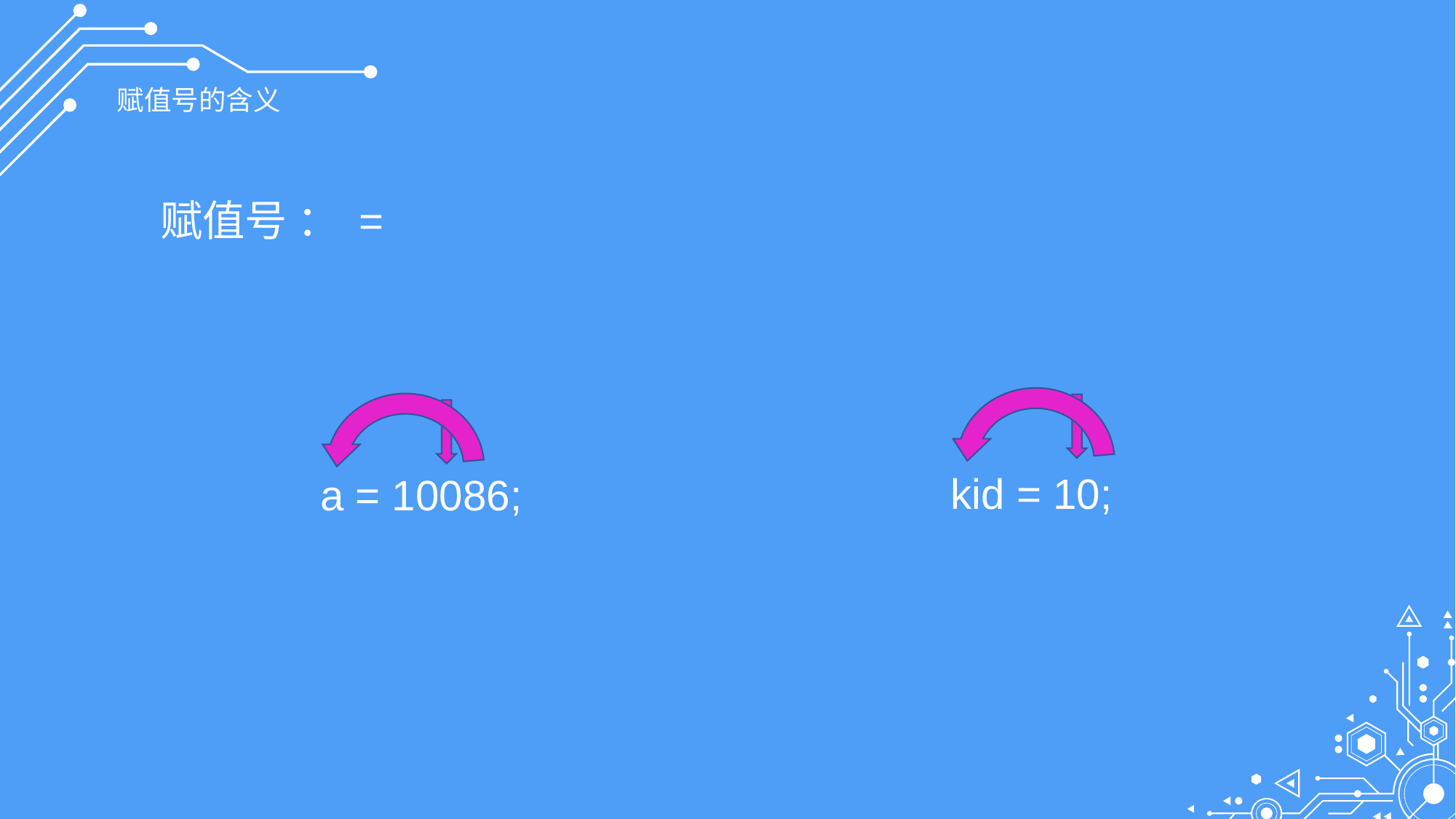

赋值号的含义
赋值号 ： =

kid = 10;
a = 10086;